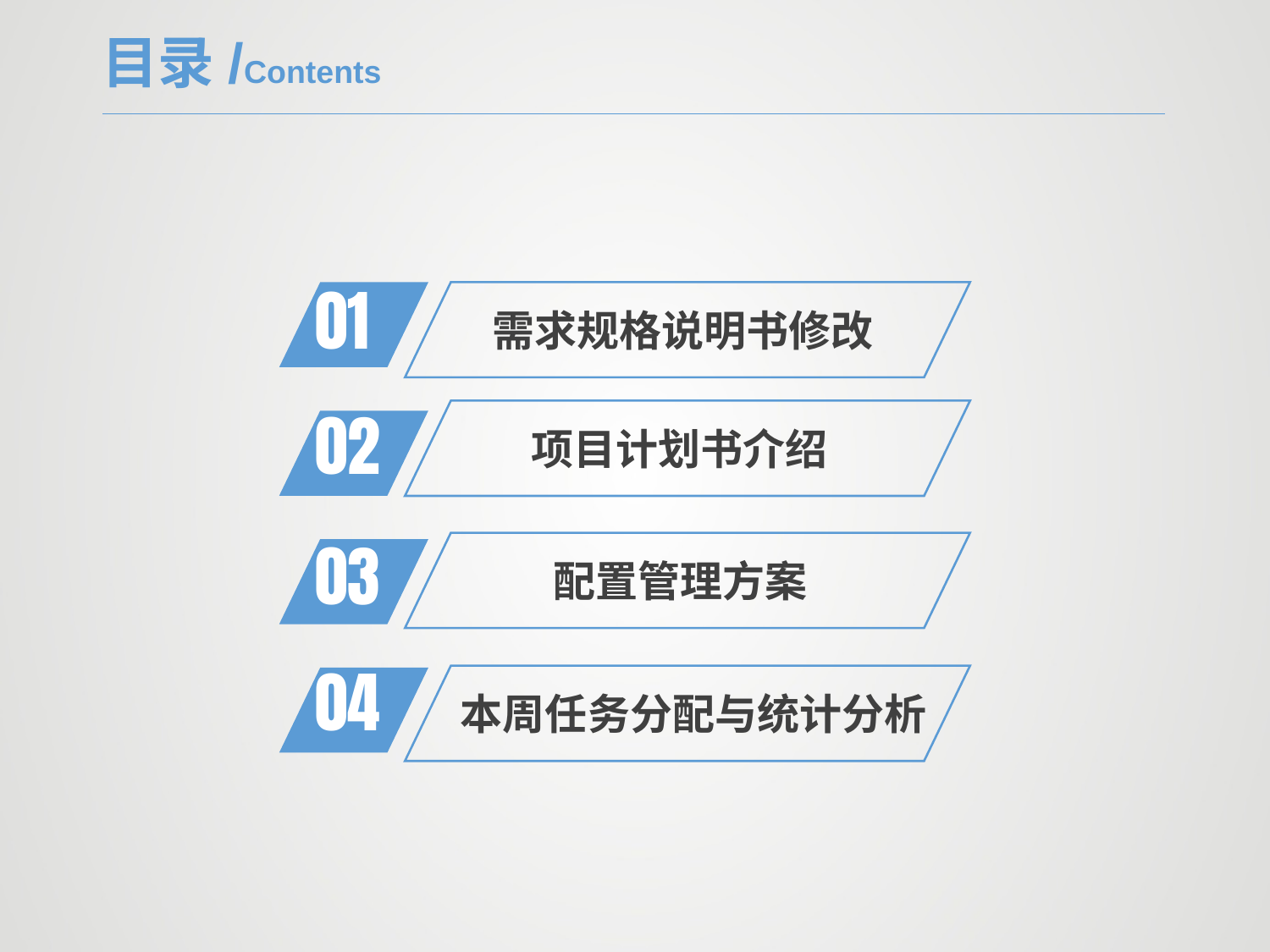

目录/Contents
01

需求规格说明书修改

02

项目计划书介绍
03

配置管理方案
04

本周任务分配与统计分析